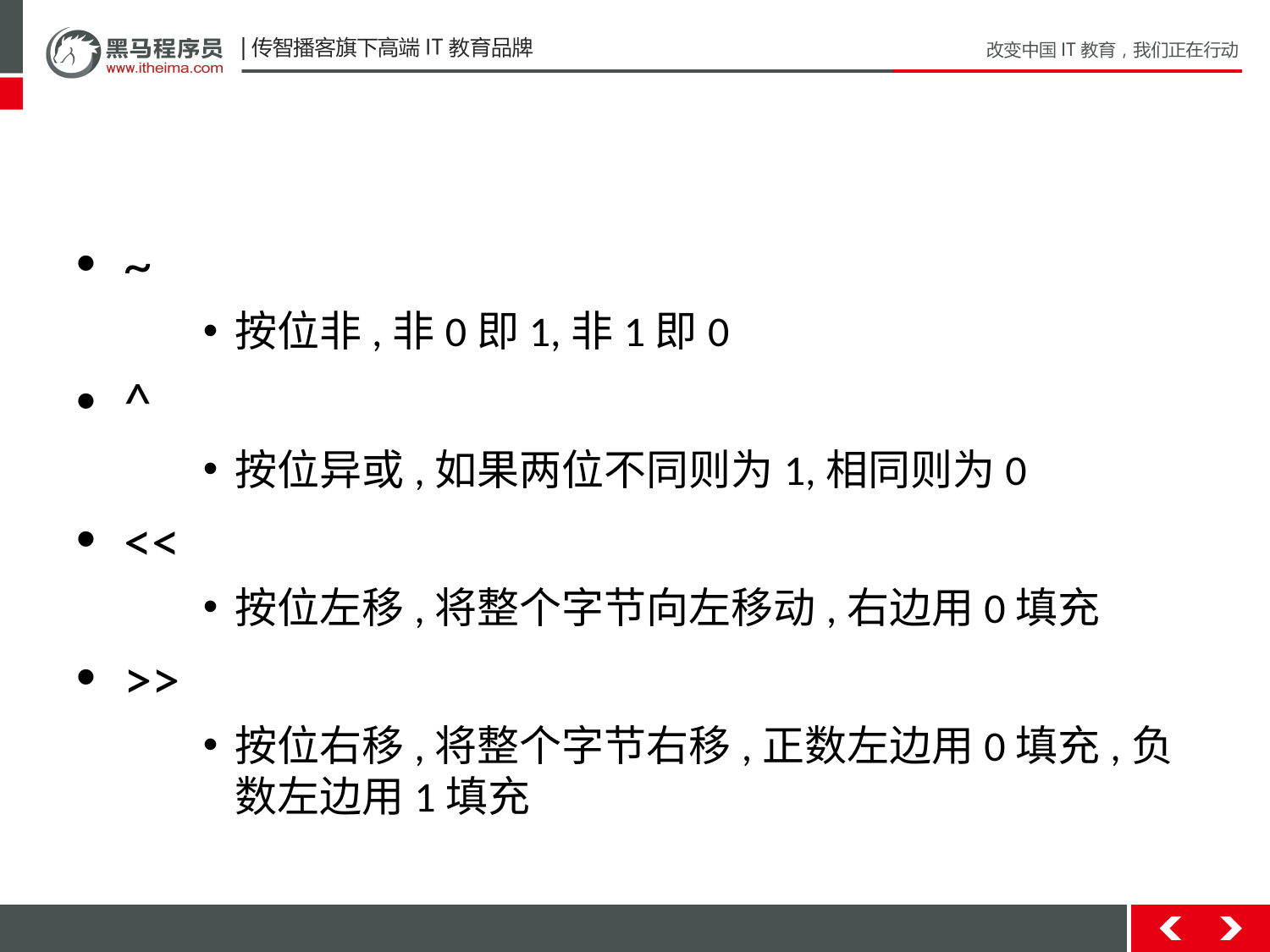

#
~
按位非,非0即1,非1即0
^
按位异或,如果两位不同则为1,相同则为0
<<
按位左移,将整个字节向左移动,右边用0填充
>>
按位右移,将整个字节右移,正数左边用0填充,负数左边用1填充